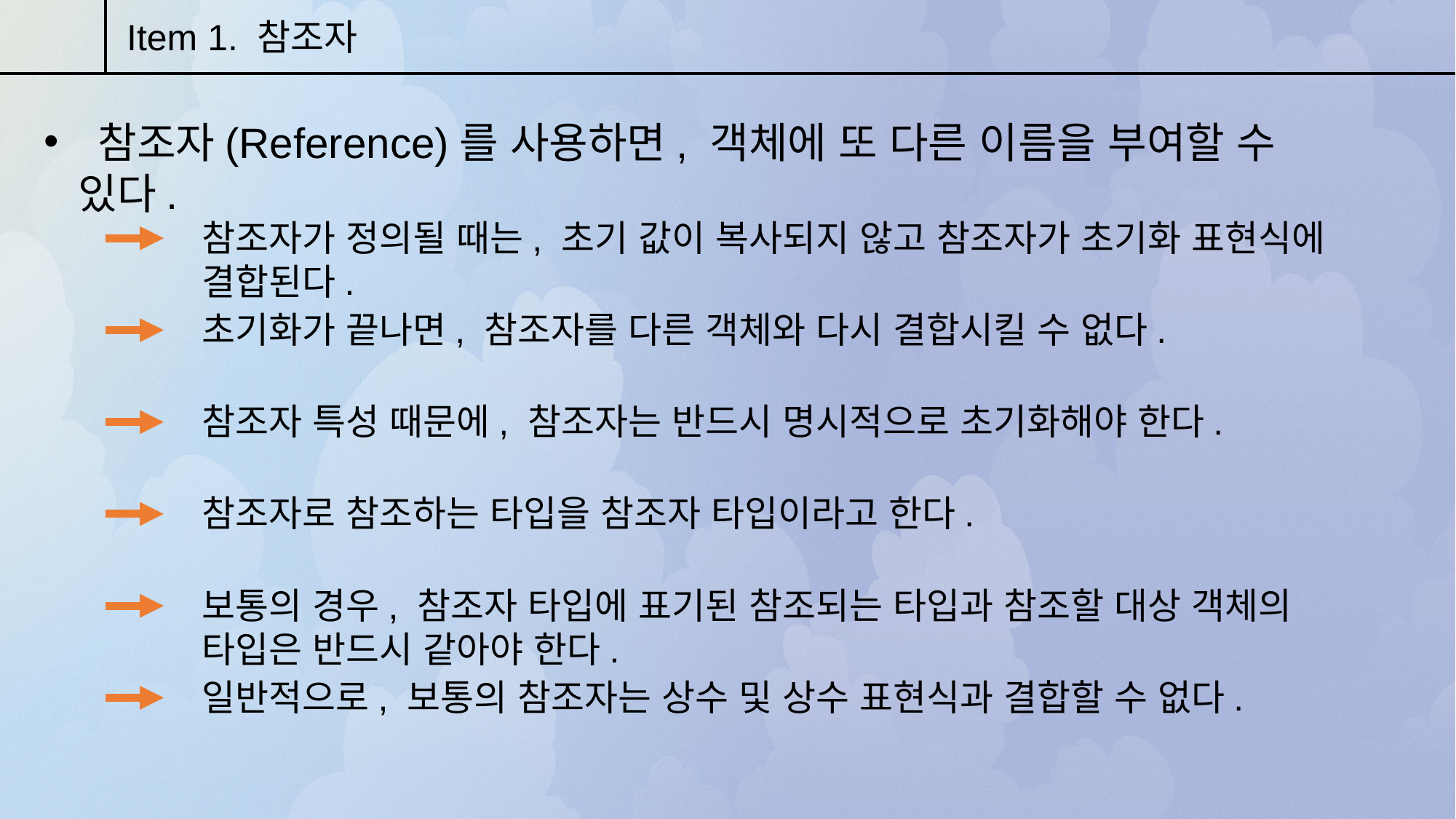

Item 1. 참조자
 참조자(Reference)를 사용하면, 객체에 또 다른 이름을 부여할 수 있다.
참조자가 정의될 때는, 초기 값이 복사되지 않고 참조자가 초기화 표현식에 결합된다.
초기화가 끝나면, 참조자를 다른 객체와 다시 결합시킬 수 없다.
참조자 특성 때문에, 참조자는 반드시 명시적으로 초기화해야 한다.
참조자로 참조하는 타입을 참조자 타입이라고 한다.
보통의 경우, 참조자 타입에 표기된 참조되는 타입과 참조할 대상 객체의 타입은 반드시 같아야 한다.
일반적으로, 보통의 참조자는 상수 및 상수 표현식과 결합할 수 없다.